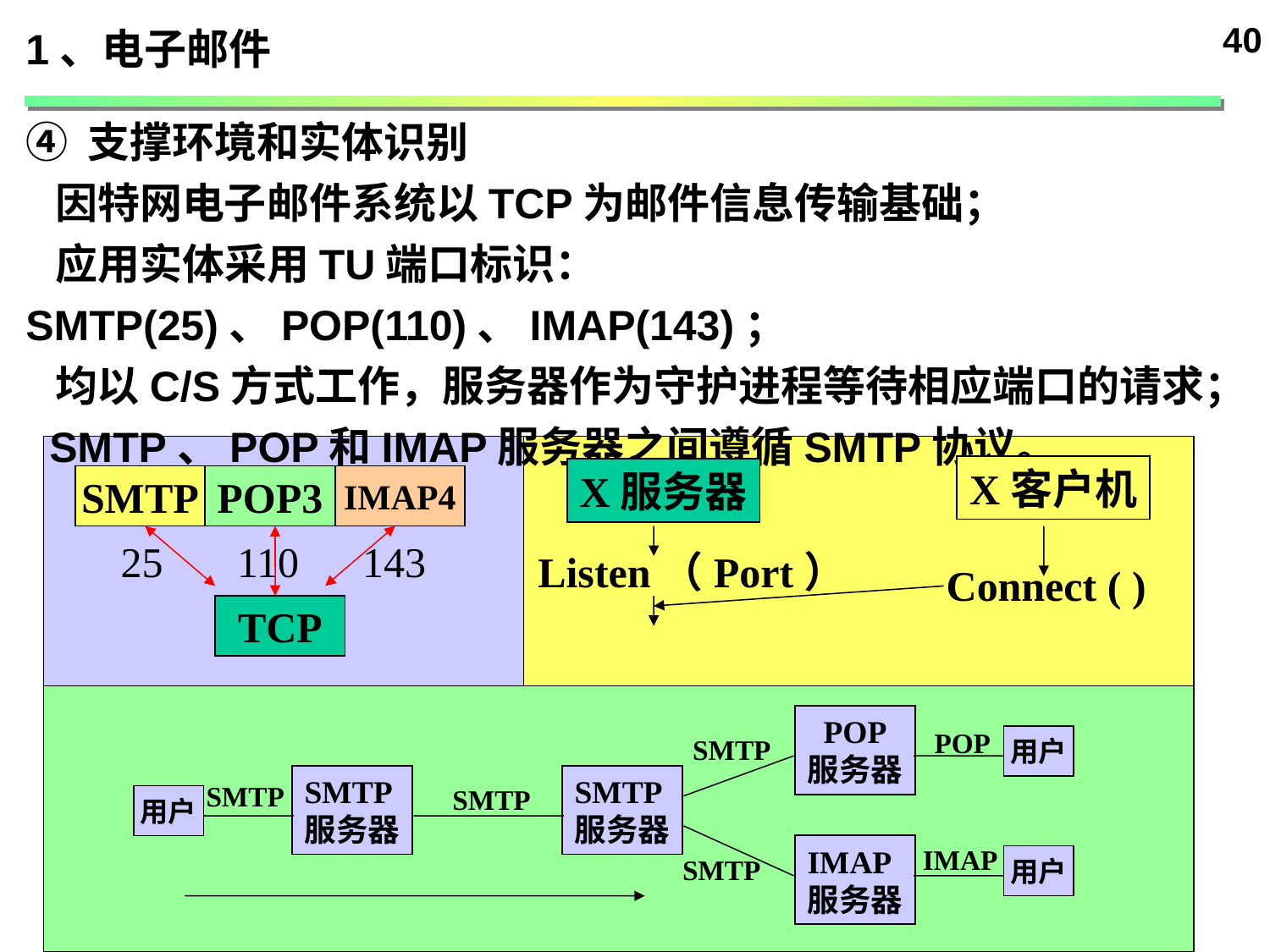

40
1、电子邮件

④ 支撑环境和实体识别
  因特网电子邮件系统以TCP为邮件信息传输基础；
  应用实体采用TU端口标识：SMTP(25)、POP(110)、IMAP(143)；
  均以C/S方式工作，服务器作为守护进程等待相应端口的请求；
  SMTP、POP和IMAP服务器之间遵循SMTP协议。

X客户机
X服务器

Listen（Port）
Connect ( )

SMTP
POP3
IMAP4

25       110      143
TCP

POP
服务器
POP
SMTP
用户

SMTP
服务器
SMTP
服务器
SMTP
SMTP
用户

IMAP
服务器
IMAP
SMTP
用户